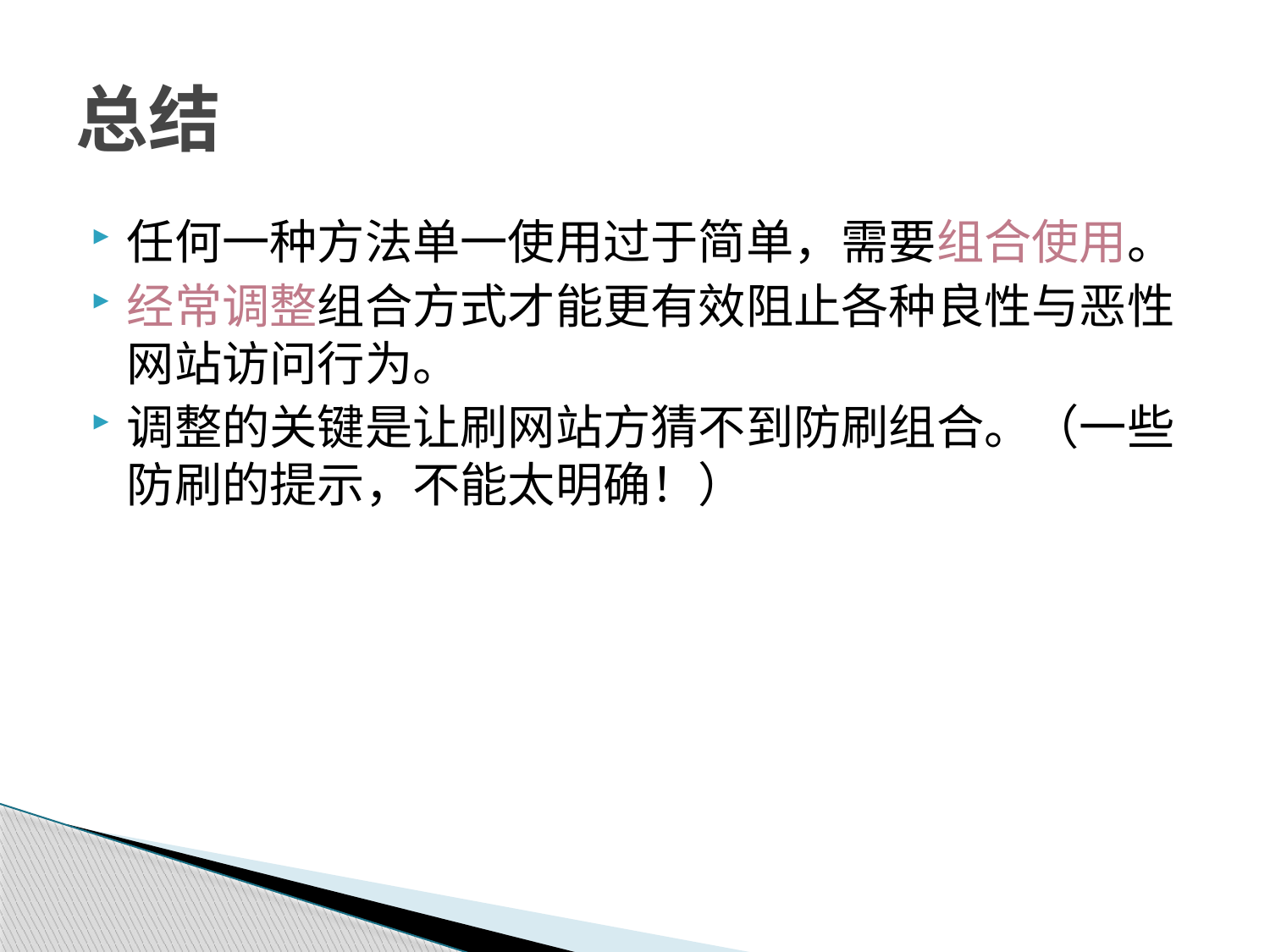

# 总结
任何一种方法单一使用过于简单，需要组合使用。
经常调整组合方式才能更有效阻止各种良性与恶性网站访问行为。
调整的关键是让刷网站方猜不到防刷组合。（一些防刷的提示，不能太明确！）